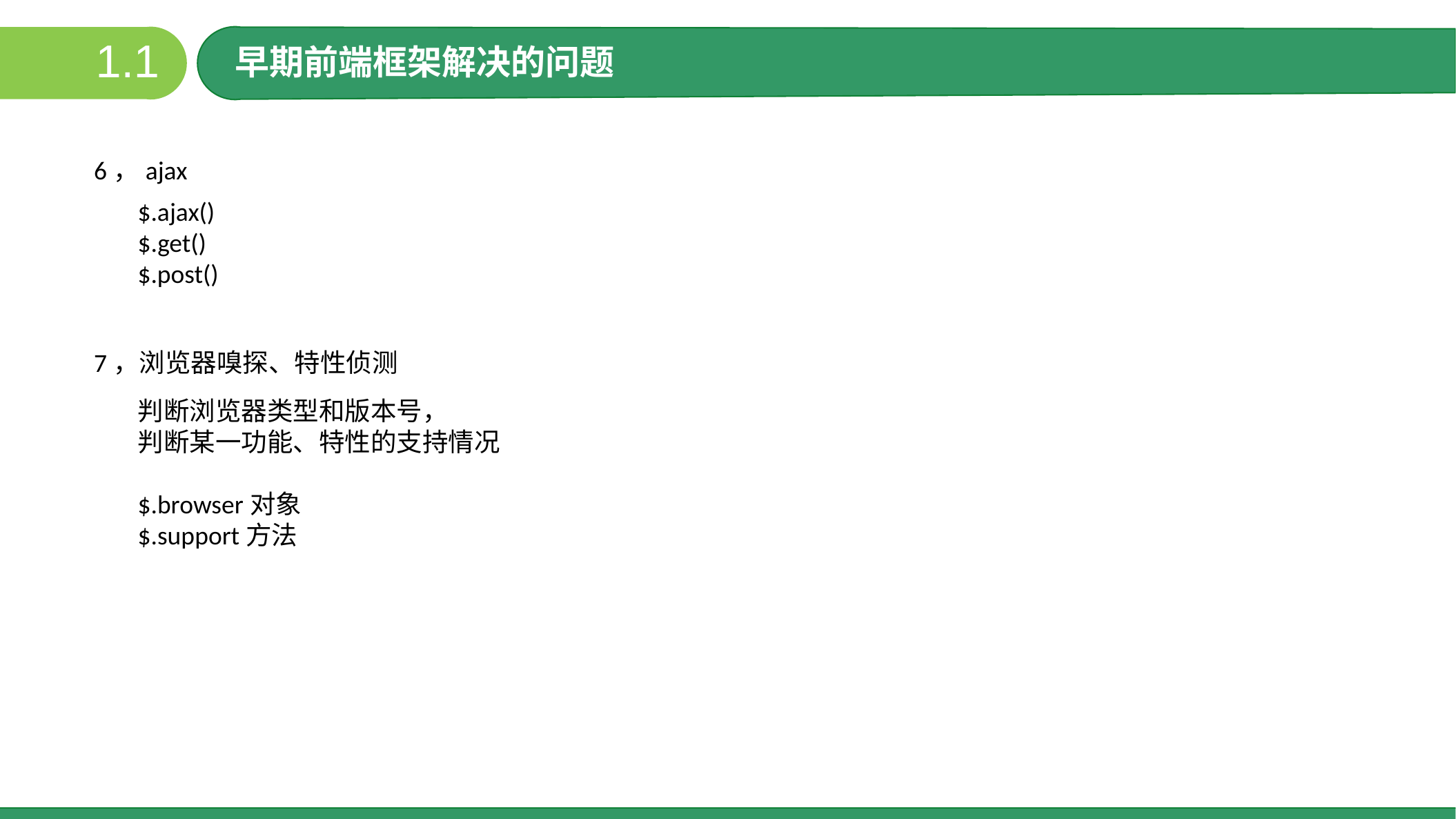

1.1

早期前端框架解决的问题

6，ajax
$.ajax()
$.get()
$.post()
7，浏览器嗅探、特性侦测
判断浏览器类型和版本号，
判断某一功能、特性的支持情况

$.browser对象
$.support方法